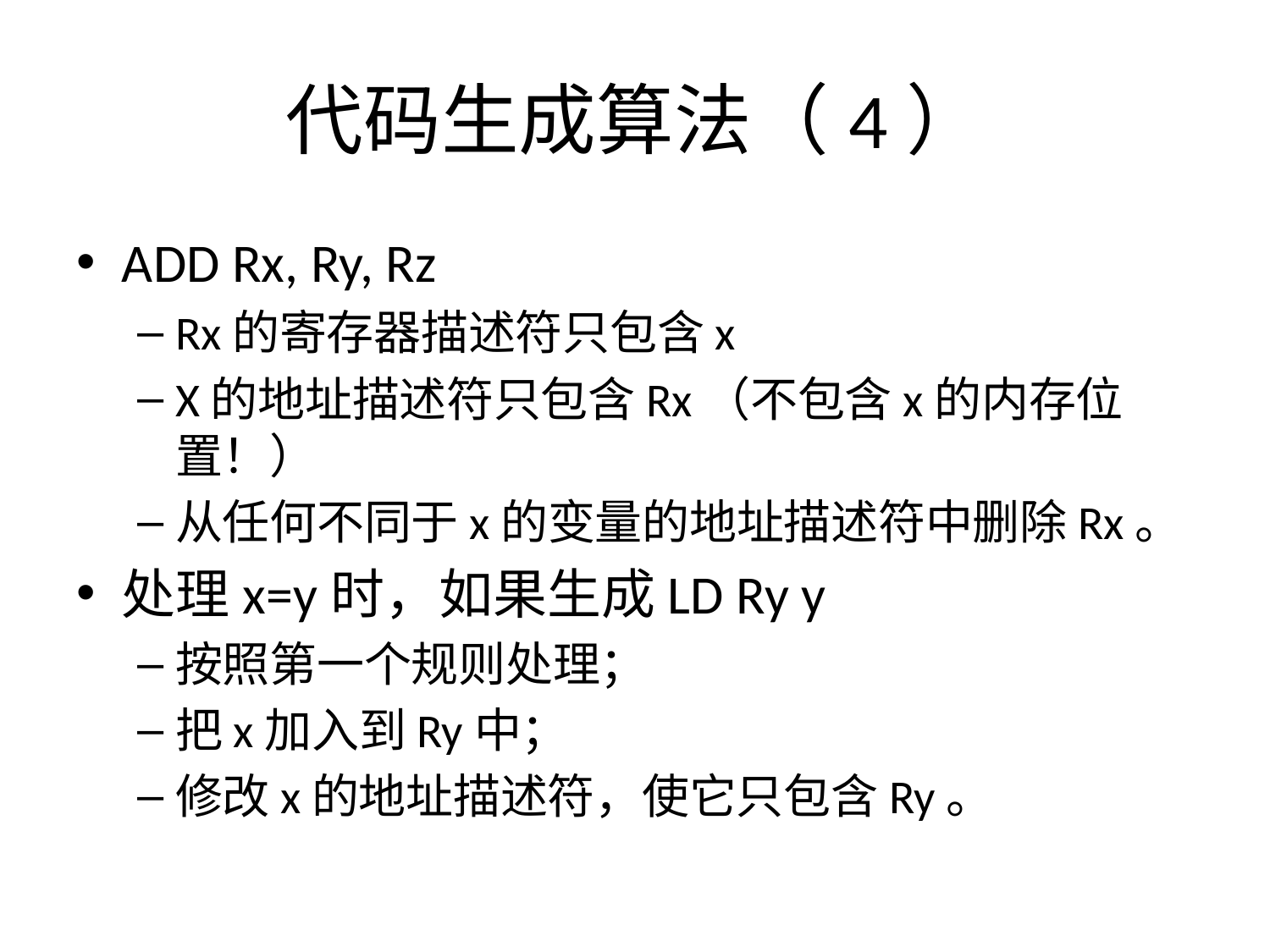

# 代码生成算法（4）
ADD Rx, Ry, Rz
Rx的寄存器描述符只包含x
X的地址描述符只包含Rx（不包含x的内存位置！）
从任何不同于x的变量的地址描述符中删除Rx。
处理x=y时，如果生成LD Ry y
按照第一个规则处理；
把x加入到Ry中；
修改x的地址描述符，使它只包含Ry。